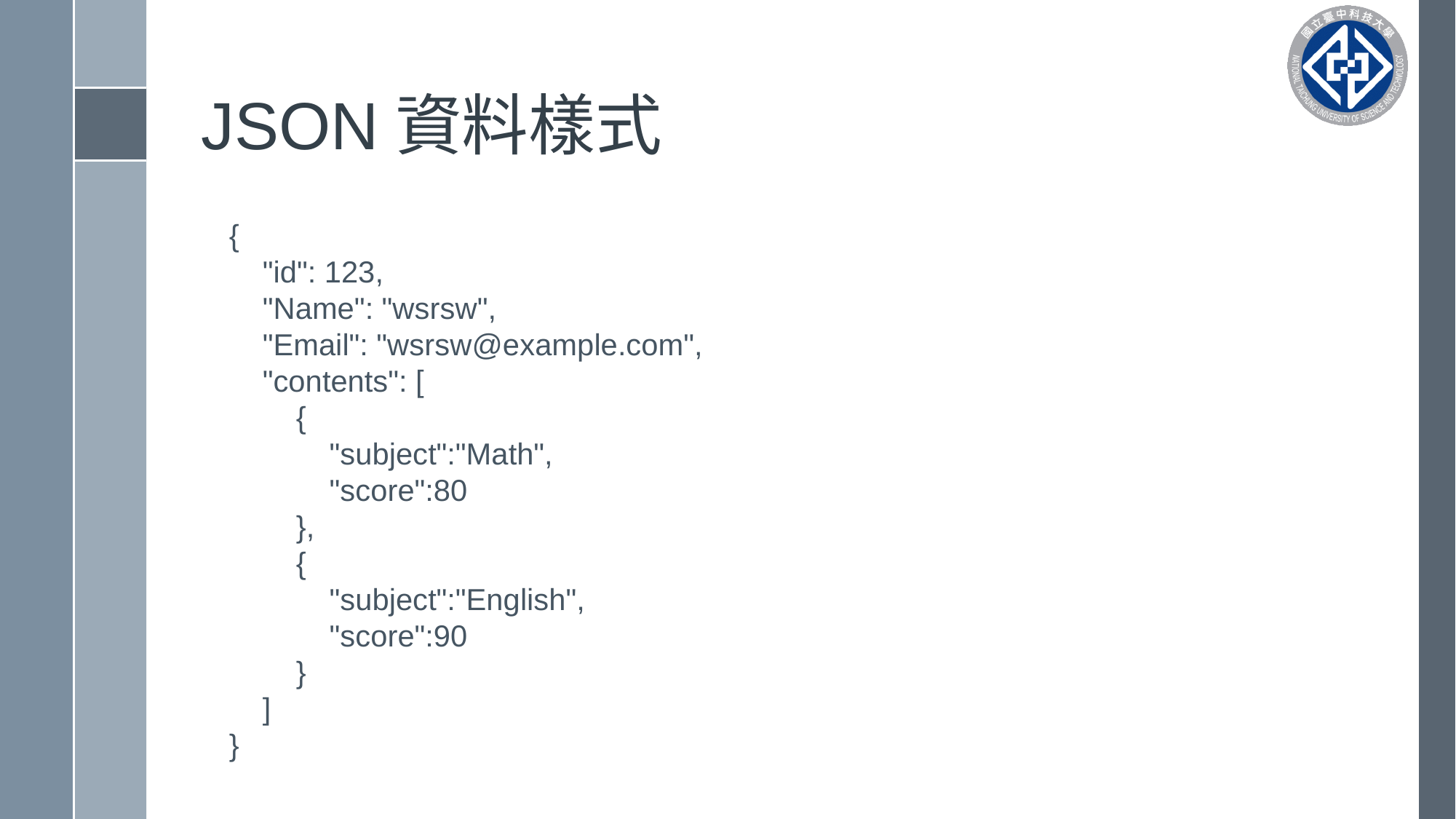

# JSON資料樣式
{
    "id": 123,
    "Name": "wsrsw",
    "Email": "wsrsw@example.com",
    "contents": [
        {
            "subject":"Math",
            "score":80
        },
        {
            "subject":"English",
            "score":90
        }
    ]
}